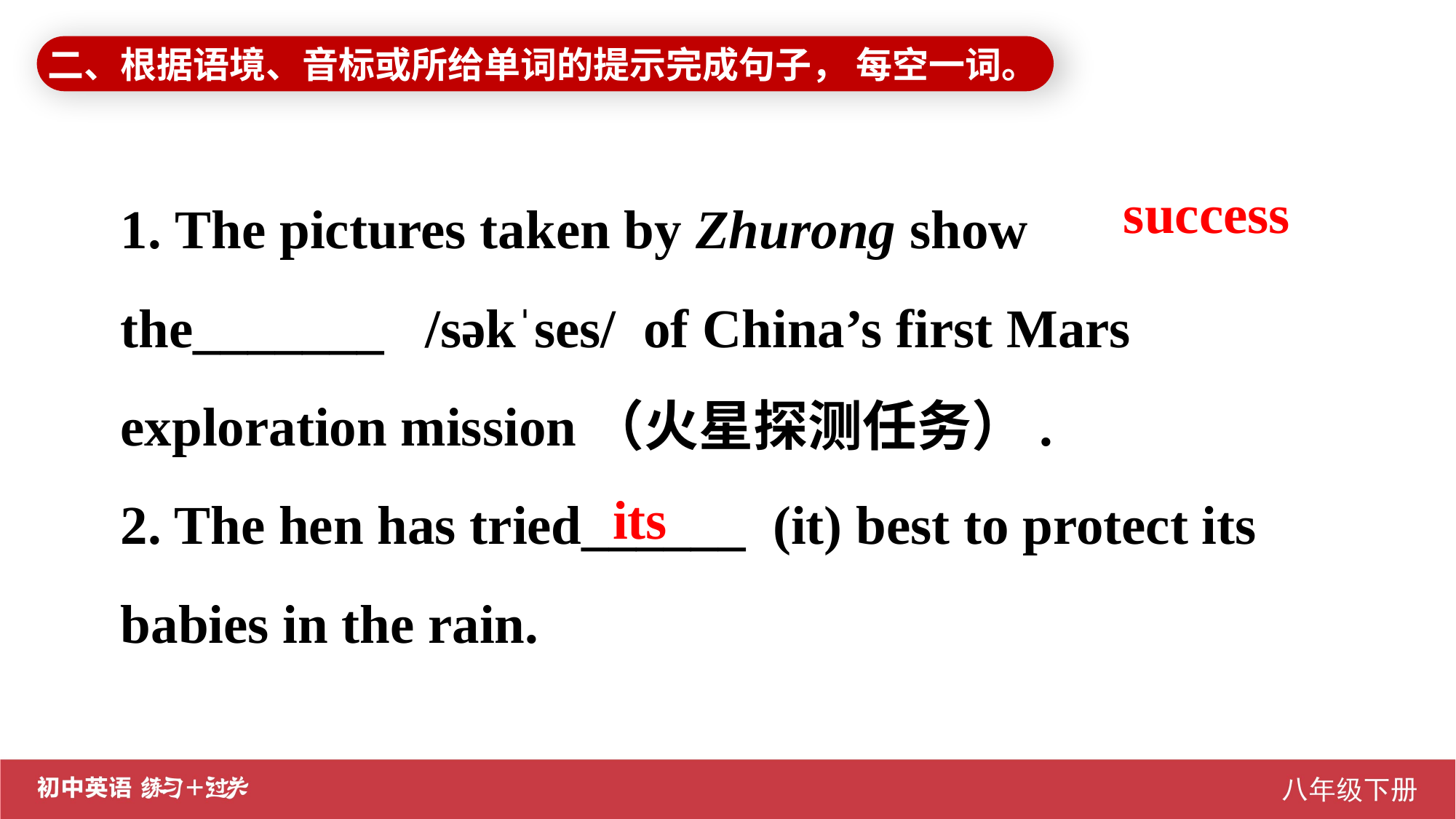

二、根据语境、音标或所给单词的提示完成句子， 每空一词。
1. The pictures taken by Zhurong show the_______   /səkˈses/  of China’s first Mars exploration mission（火星探测任务）.
2. The hen has tried______  (it) best to protect its babies in the rain.
success
 its